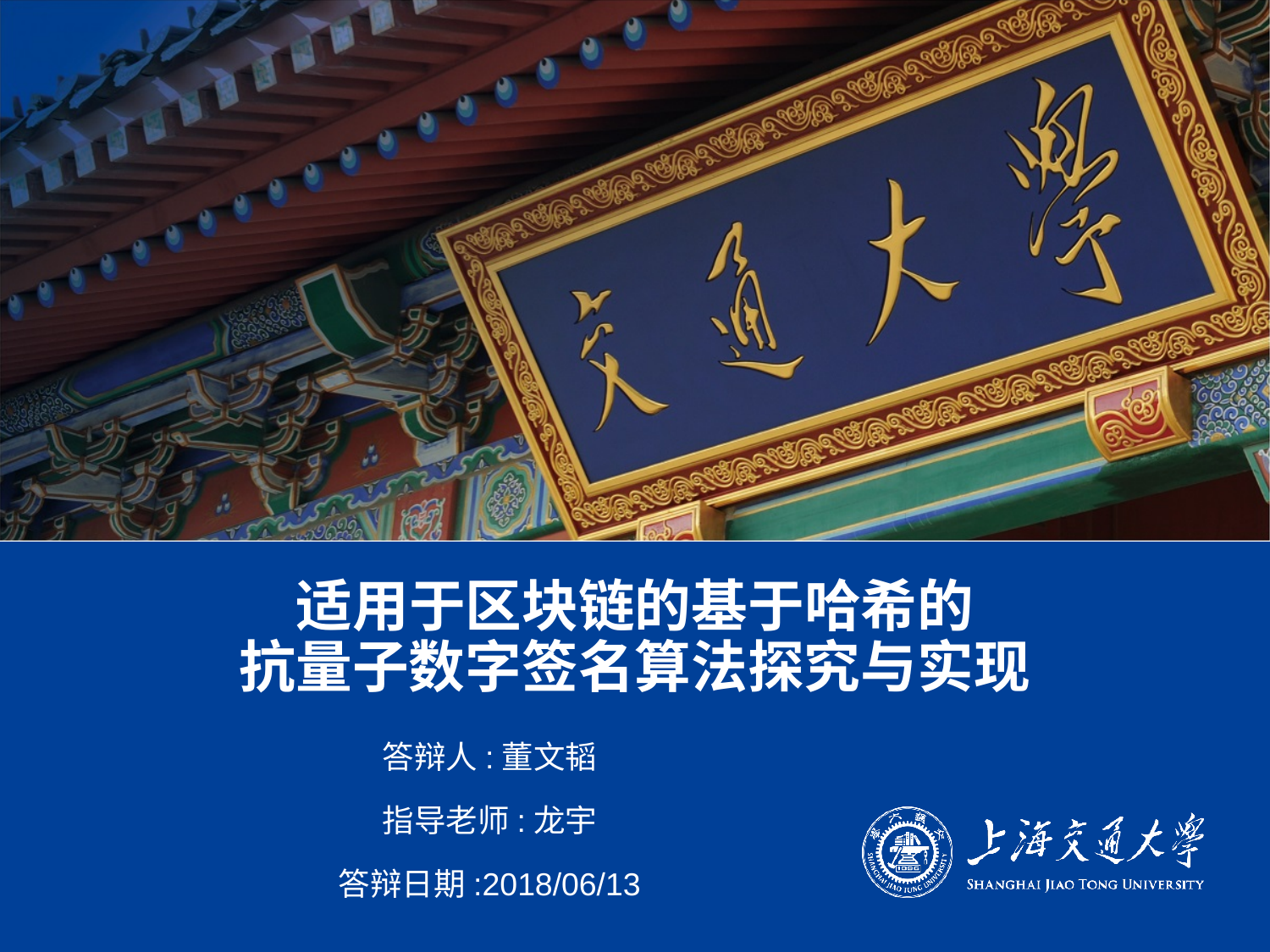

# 适用于区块链的基于哈希的 抗量子数字签名算法探究与实现
答辩人:董文韬
指导老师:龙宇
答辩日期:2018/06/13